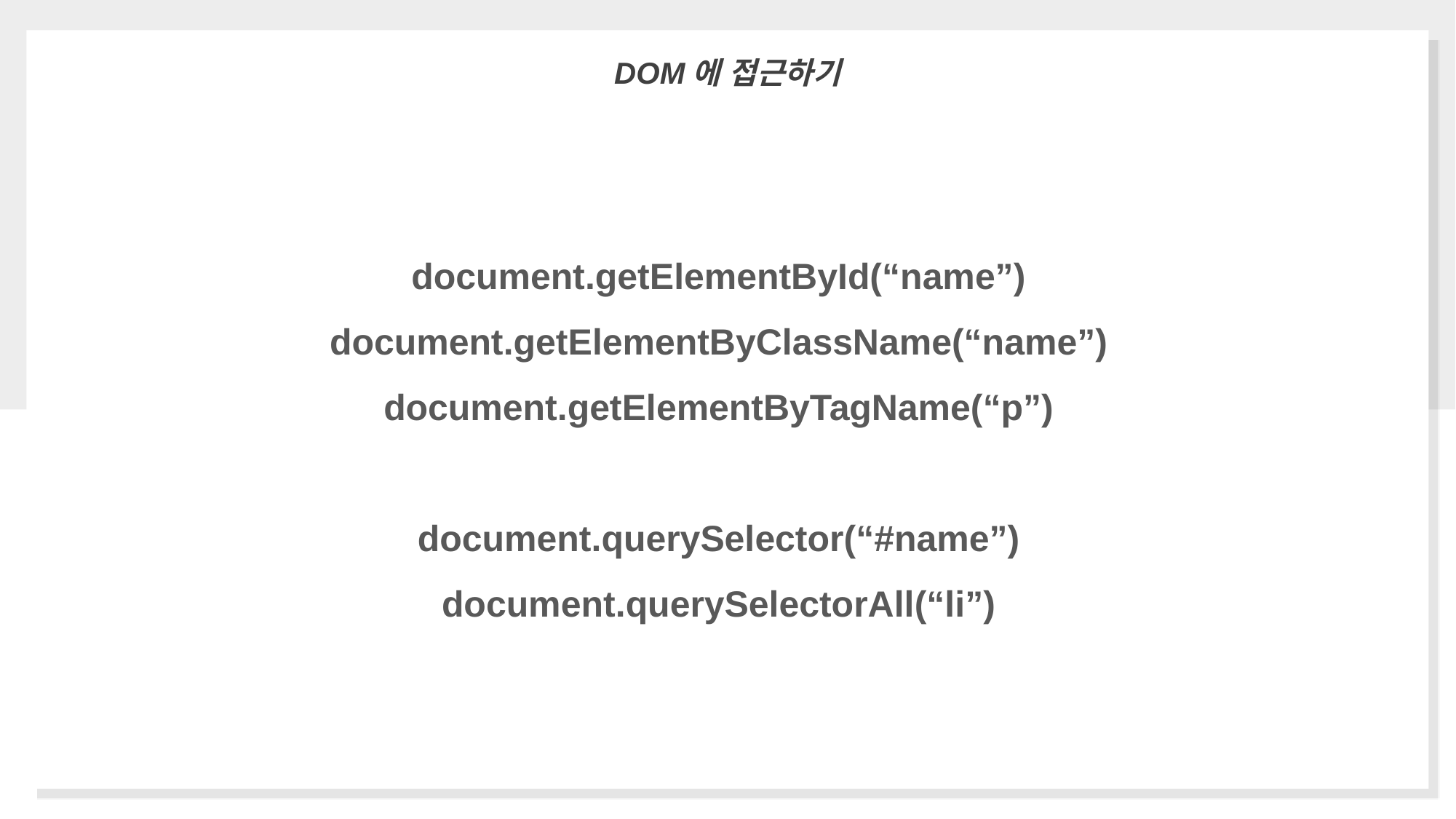

DOM에 접근하기
document.getElementById(“name”)
document.getElementByClassName(“name”)
document.getElementByTagName(“p”)

document.querySelector(“#name”)
document.querySelectorAll(“li”)